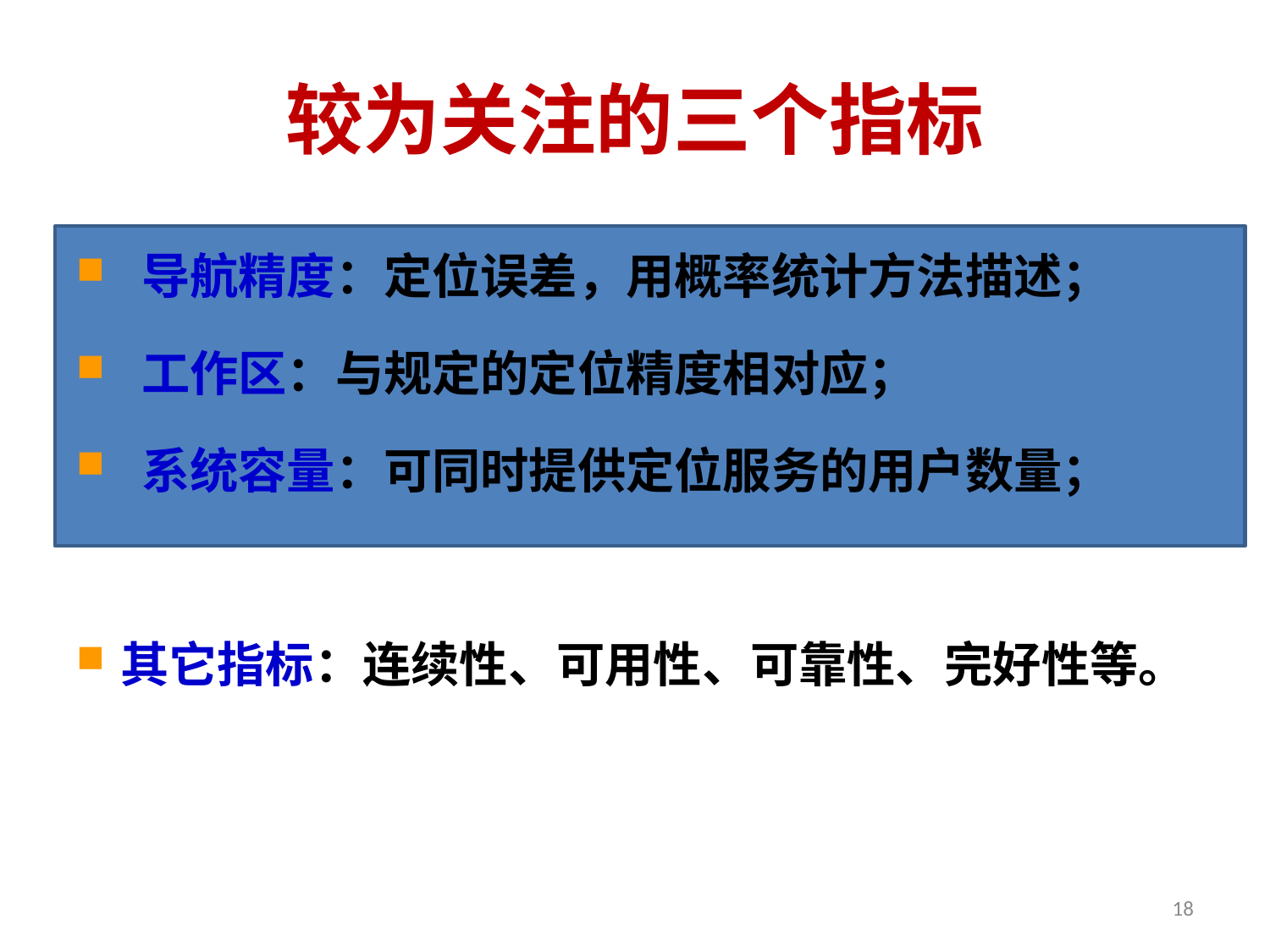

# 较为关注的三个指标
 导航精度：定位误差，用概率统计方法描述；
 工作区：与规定的定位精度相对应；
 系统容量：可同时提供定位服务的用户数量；

其它指标：连续性、可用性、可靠性、完好性等。

18